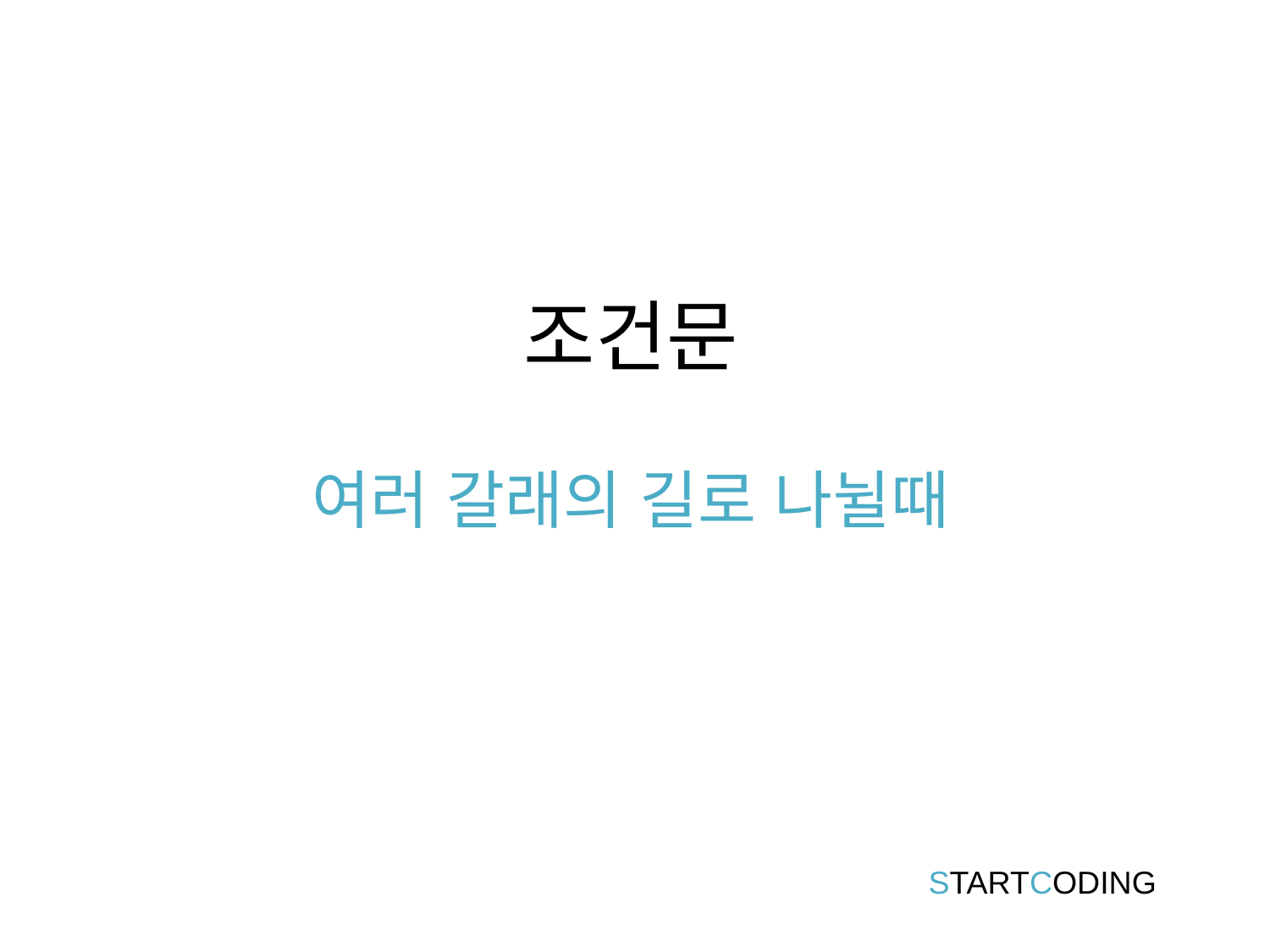

# 조건문
여러 갈래의 길로 나뉠때
STARTCODING